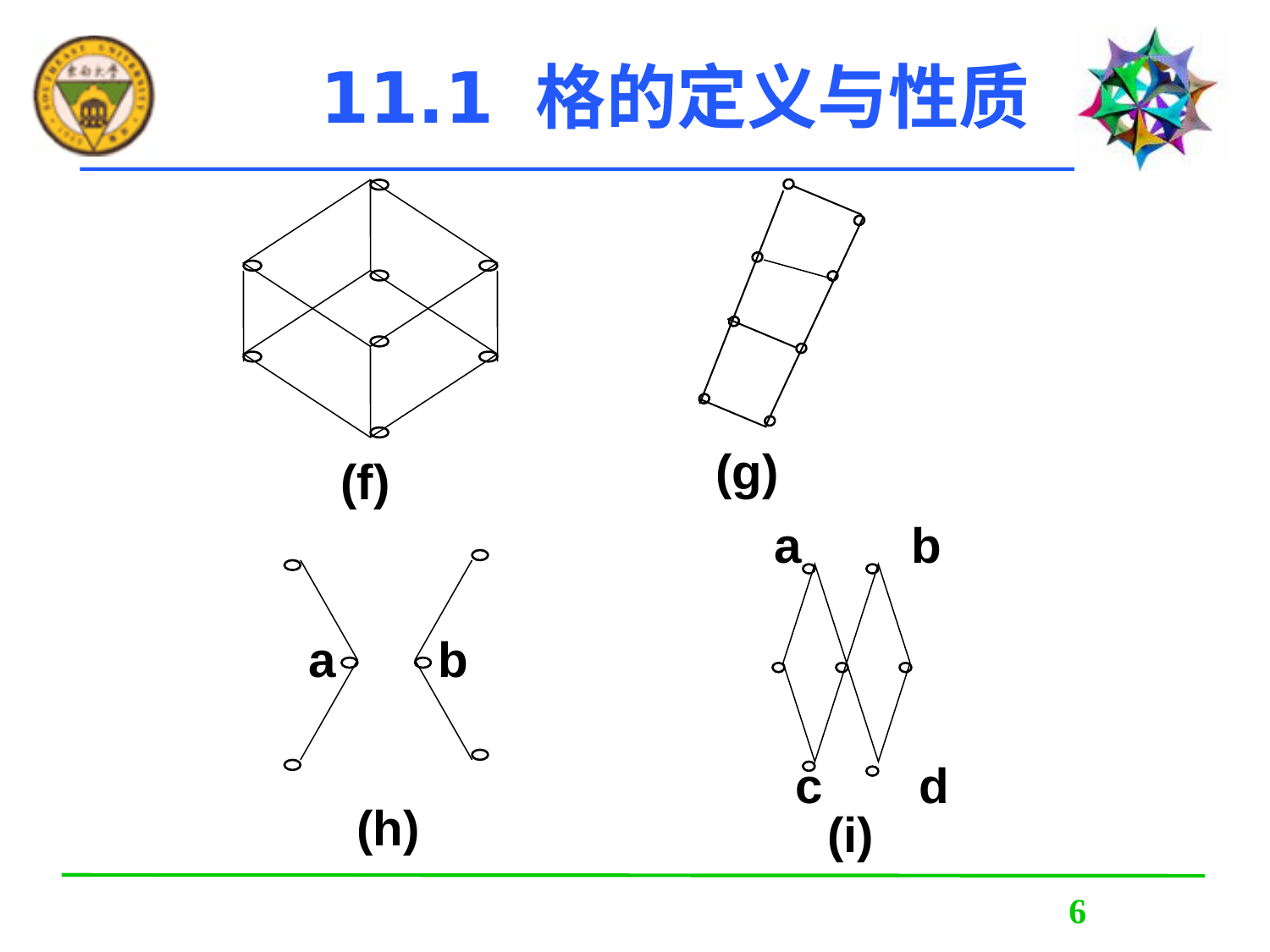

11.1 格的定义与性质

(g)
(f)
a        b

a
b

c       d

     (h)
(i)